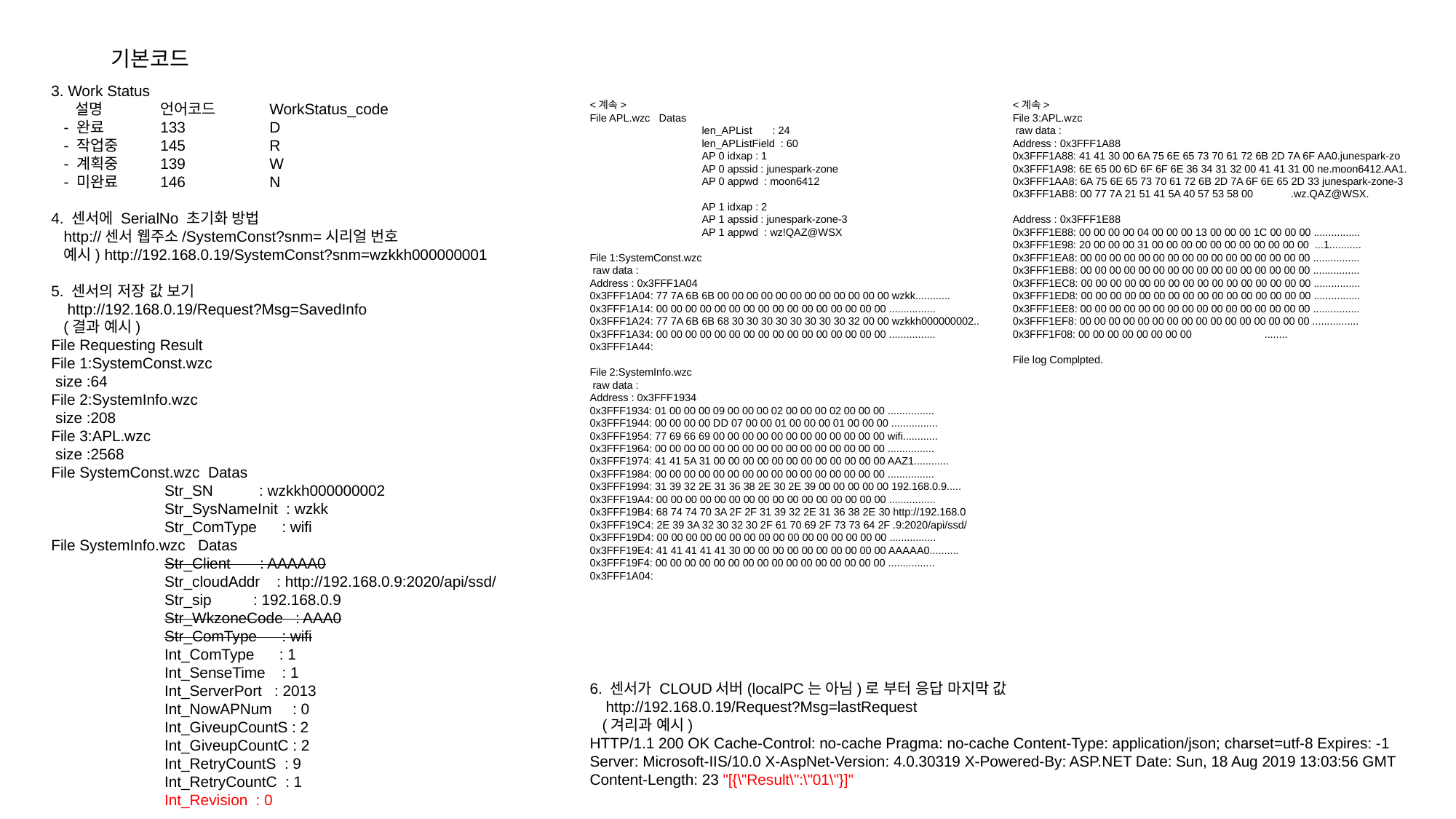

# 기본코드
3. Work Status
      설명	언어코드	WorkStatus_code
   - 완료	133	D
   - 작업중	145	R
   - 계획중	139	W
   - 미완료	146	N

4. 센서에 SerialNo 초기화 방법
   http://센서 웹주소/SystemConst?snm=시리얼 번호
   예시) http://192.168.0.19/SystemConst?snm=wzkkh000000001
5. 센서의 저장 값 보기
   http://192.168.0.19/Request?Msg=SavedInfo
   (결과 예시)
File Requesting Result
File 1:SystemConst.wzc
 size :64
File 2:SystemInfo.wzc
 size :208
File 3:APL.wzc
 size :2568
File SystemConst.wzc  Datas
	 Str_SN           : wzkkh000000002
	 Str_SysNameInit  : wzkk
	 Str_ComType      : wifi
File SystemInfo.wzc   Datas
	 Str_Client       : AAAAA0
	 Str_cloudAddr    : http://192.168.0.9:2020/api/ssd/
	 Str_sip          : 192.168.0.9
	 Str_WkzoneCode   : AAA0
	 Str_ComType      : wifi
	 Int_ComType      : 1
	 Int_SenseTime    : 1
	 Int_ServerPort   : 2013
	 Int_NowAPNum     : 0
	 Int_GiveupCountS : 2
	 Int_GiveupCountC : 2
	 Int_RetryCountS  : 9
	 Int_RetryCountC  : 1
	 Int_Revision  : 0
<계속>
File APL.wzc   Datas
	 len_APList       : 24
	 len_APListField  : 60
	 AP 0 idxap : 1
	 AP 0 apssid : junespark-zone
	 AP 0 appwd  : moon6412

	 AP 1 idxap : 2
	 AP 1 apssid : junespark-zone-3
	 AP 1 appwd  : wz!QAZ@WSX

File 1:SystemConst.wzc
 raw data :
Address : 0x3FFF1A04
0x3FFF1A04: 77 7A 6B 6B 00 00 00 00 00 00 00 00 00 00 00 00 wzkk............
0x3FFF1A14: 00 00 00 00 00 00 00 00 00 00 00 00 00 00 00 00 ................
0x3FFF1A24: 77 7A 6B 6B 68 30 30 30 30 30 30 30 30 32 00 00 wzkkh000000002..
0x3FFF1A34: 00 00 00 00 00 00 00 00 00 00 00 00 00 00 00 00 ................
0x3FFF1A44:

File 2:SystemInfo.wzc
 raw data :
Address : 0x3FFF1934
0x3FFF1934: 01 00 00 00 09 00 00 00 02 00 00 00 02 00 00 00 ................
0x3FFF1944: 00 00 00 00 DD 07 00 00 01 00 00 00 01 00 00 00 ................
0x3FFF1954: 77 69 66 69 00 00 00 00 00 00 00 00 00 00 00 00 wifi............
0x3FFF1964: 00 00 00 00 00 00 00 00 00 00 00 00 00 00 00 00 ................
0x3FFF1974: 41 41 5A 31 00 00 00 00 00 00 00 00 00 00 00 00 AAZ1............
0x3FFF1984: 00 00 00 00 00 00 00 00 00 00 00 00 00 00 00 00 ................
0x3FFF1994: 31 39 32 2E 31 36 38 2E 30 2E 39 00 00 00 00 00 192.168.0.9.....
0x3FFF19A4: 00 00 00 00 00 00 00 00 00 00 00 00 00 00 00 00 ................
0x3FFF19B4: 68 74 74 70 3A 2F 2F 31 39 32 2E 31 36 38 2E 30 http://192.168.0
0x3FFF19C4: 2E 39 3A 32 30 32 30 2F 61 70 69 2F 73 73 64 2F .9:2020/api/ssd/
0x3FFF19D4: 00 00 00 00 00 00 00 00 00 00 00 00 00 00 00 00 ................
0x3FFF19E4: 41 41 41 41 41 30 00 00 00 00 00 00 00 00 00 00 AAAAA0..........
0x3FFF19F4: 00 00 00 00 00 00 00 00 00 00 00 00 00 00 00 00 ................
0x3FFF1A04:
<계속>
File 3:APL.wzc
 raw data :
Address : 0x3FFF1A88
0x3FFF1A88: 41 41 30 00 6A 75 6E 65 73 70 61 72 6B 2D 7A 6F AA0.junespark-zo
0x3FFF1A98: 6E 65 00 6D 6F 6F 6E 36 34 31 32 00 41 41 31 00 ne.moon6412.AA1.
0x3FFF1AA8: 6A 75 6E 65 73 70 61 72 6B 2D 7A 6F 6E 65 2D 33 junespark-zone-3
0x3FFF1AB8: 00 77 7A 21 51 41 5A 40 57 53 58 00             .wz.QAZ@WSX.

Address : 0x3FFF1E88
0x3FFF1E88: 00 00 00 00 04 00 00 00 13 00 00 00 1C 00 00 00 ................
0x3FFF1E98: 20 00 00 00 31 00 00 00 00 00 00 00 00 00 00 00  ...1...........
0x3FFF1EA8: 00 00 00 00 00 00 00 00 00 00 00 00 00 00 00 00 ................
0x3FFF1EB8: 00 00 00 00 00 00 00 00 00 00 00 00 00 00 00 00 ................
0x3FFF1EC8: 00 00 00 00 00 00 00 00 00 00 00 00 00 00 00 00 ................
0x3FFF1ED8: 00 00 00 00 00 00 00 00 00 00 00 00 00 00 00 00 ................
0x3FFF1EE8: 00 00 00 00 00 00 00 00 00 00 00 00 00 00 00 00 ................
0x3FFF1EF8: 00 00 00 00 00 00 00 00 00 00 00 00 00 00 00 00 ................
0x3FFF1F08: 00 00 00 00 00 00 00 00                         ........

File log Complpted.
6. 센서가 CLOUD서버(localPC는 아님)로 부터 응답 마지막 값
   http://192.168.0.19/Request?Msg=lastRequest
   (겨리과 예시)
HTTP/1.1 200 OK Cache-Control: no-cache Pragma: no-cache Content-Type: application/json; charset=utf-8 Expires: -1 Server: Microsoft-IIS/10.0 X-AspNet-Version: 4.0.30319 X-Powered-By: ASP.NET Date: Sun, 18 Aug 2019 13:03:56 GMT Content-Length: 23 "[{\"Result\":\"01\"}]"